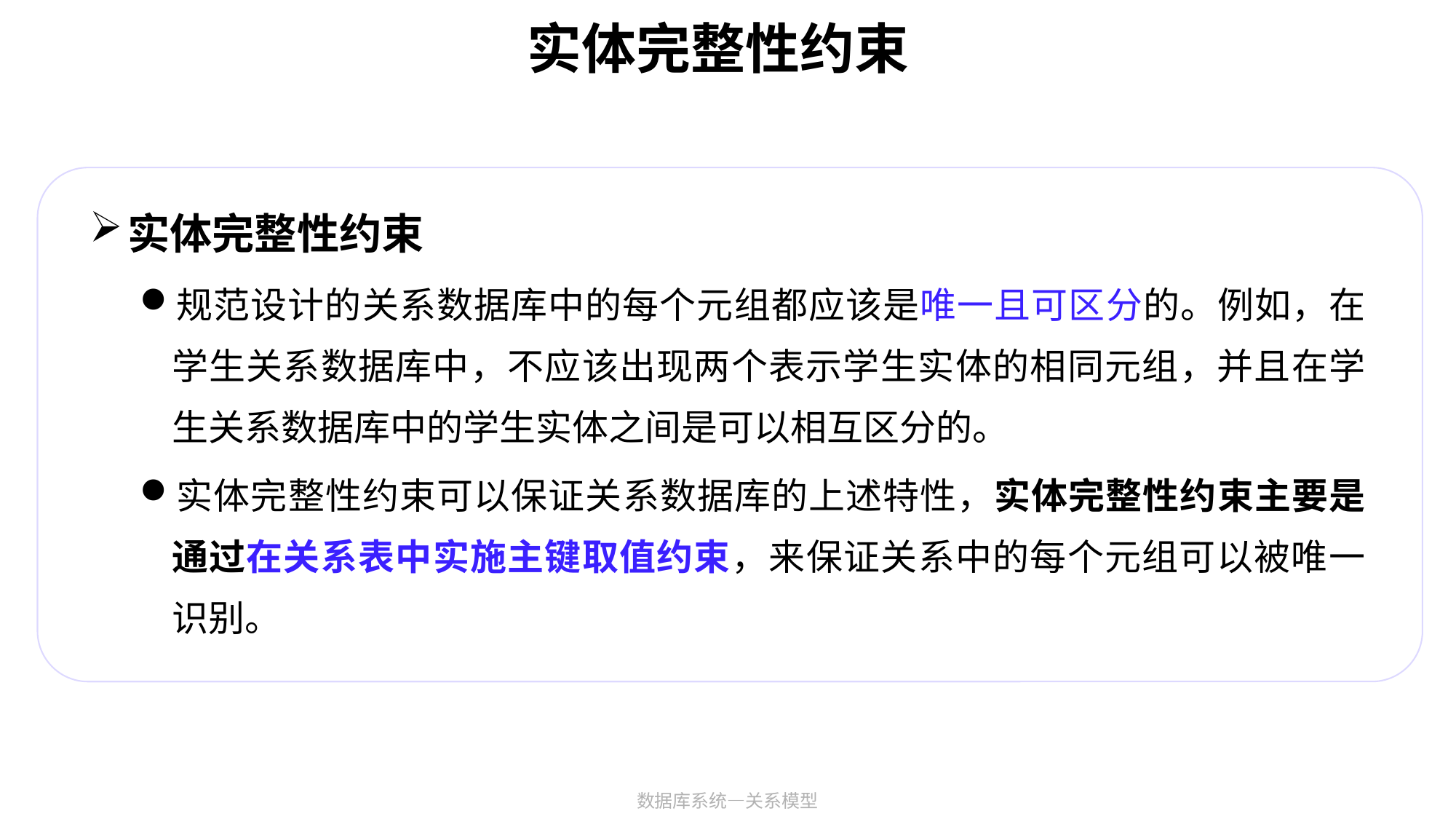

# 实体完整性约束

实体完整性约束
规范设计的关系数据库中的每个元组都应该是唯一且可区分的。例如，在学生关系数据库中，不应该出现两个表示学生实体的相同元组，并且在学生关系数据库中的学生实体之间是可以相互区分的。
实体完整性约束可以保证关系数据库的上述特性，实体完整性约束主要是通过在关系表中实施主键取值约束，来保证关系中的每个元组可以被唯一识别。
24
数据库系统—关系模型